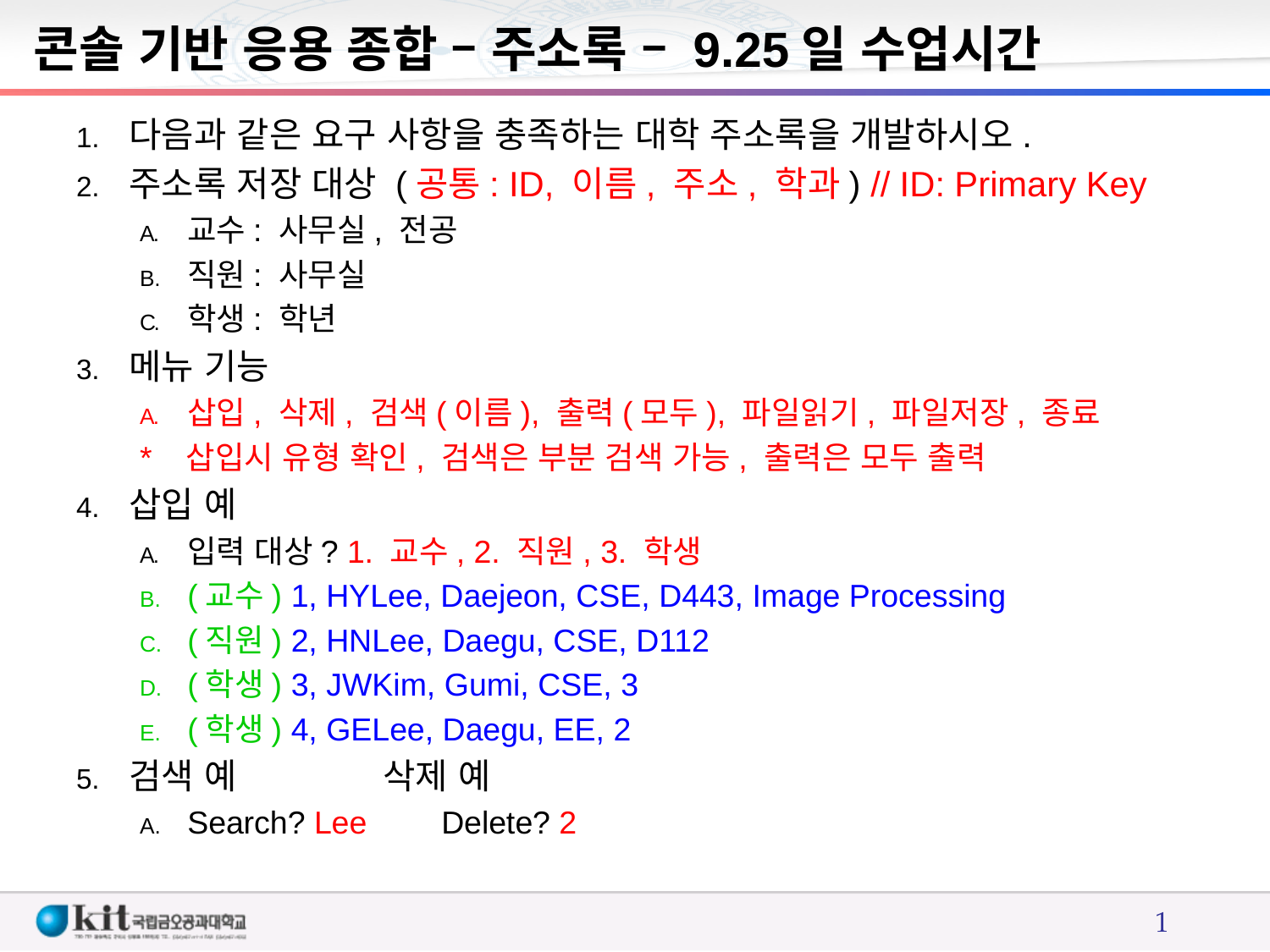

# 콘솔 기반 응용 종합 – 주소록 – 9.25일 수업시간
다음과 같은 요구 사항을 충족하는 대학 주소록을 개발하시오.
주소록 저장 대상 (공통: ID, 이름, 주소, 학과) // ID: Primary Key
교수: 사무실, 전공
직원: 사무실
학생: 학년
메뉴 기능
삽입, 삭제, 검색(이름), 출력(모두), 파일읽기, 파일저장, 종료
*   삽입시 유형 확인, 검색은 부분 검색 가능, 출력은 모두 출력
삽입 예
입력 대상? 1. 교수, 2. 직원, 3. 학생
(교수) 1, HYLee, Daejeon, CSE, D443, Image Processing
(직원) 2, HNLee, Daegu, CSE, D112
(학생) 3, JWKim, Gumi, CSE, 3
(학생) 4, GELee, Daegu, EE, 2
검색 예	 	삭제 예
Search? Lee	Delete? 2